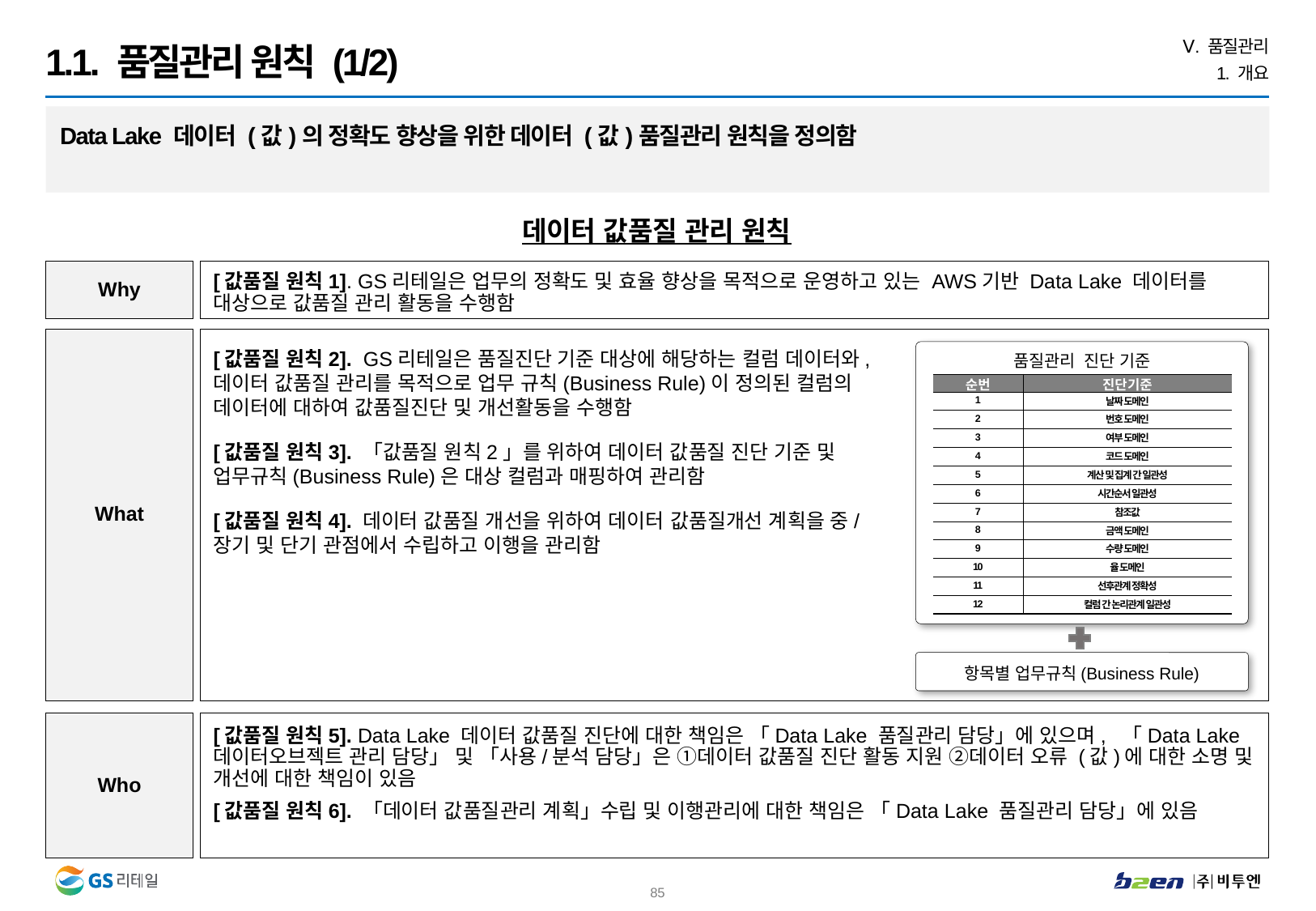

Ⅴ. 품질관리
1. 개요
1.1. 품질관리 원칙 (1/2)
Data Lake 데이터 (값)의 정확도 향상을 위한 데이터 (값)품질관리 원칙을 정의함
데이터 값품질 관리 원칙
Why

[값품질 원칙1]. GS리테일은 업무의 정확도 및 효율 향상을 목적으로 운영하고 있는 AWS기반 Data Lake 데이터를 대상으로 값품질 관리 활동을 수행함
What

[값품질 원칙2].  GS리테일은 품질진단 기준 대상에 해당하는 컬럼 데이터와, 데이터 값품질 관리를 목적으로 업무 규칙(Business Rule)이 정의된 컬럼의 데이터에 대하여 값품질진단 및 개선활동을 수행함
[값품질 원칙3]. 「값품질 원칙2」를 위하여 데이터 값품질 진단 기준 및 업무규칙(Business Rule)은 대상 컬럼과 매핑하여 관리함
[값품질 원칙4]. 데이터 값품질 개선을 위하여 데이터 값품질개선 계획을 중/장기 및 단기 관점에서 수립하고 이행을 관리함
품질관리  진단 기준
| 순번 | 진단기준 |
| --- | --- |
| 1 | 날짜 도메인 |
| 2 | 번호 도메인 |
| 3 | 여부 도메인 |
| 4 | 코드 도메인 |
| 5 | 계산 및 집계 간 일관성 |
| 6 | 시간순서 일관성 |
| 7 | 참조값 |
| 8 | 금액 도메인 |
| 9 | 수량 도메인 |
| 10 | 율 도메인 |
| 11 | 선후관계 정확성 |
| 12 | 컬럼 간 논리관계 일관성 |

항목별 업무규칙(Business Rule)
Who

[값품질 원칙5]. Data Lake 데이터 값품질 진단에 대한 책임은 「Data Lake 품질관리 담당」에 있으며,  「Data Lake 데이터오브젝트 관리 담당」 및 「사용/분석 담당」은 ①데이터 값품질 진단 활동 지원 ②데이터 오류 (값)에 대한 소명 및 개선에 대한 책임이 있음
[값품질 원칙6]. 「데이터 값품질관리 계획」수립 및 이행관리에 대한 책임은 「Data Lake 품질관리 담당」에 있음
85